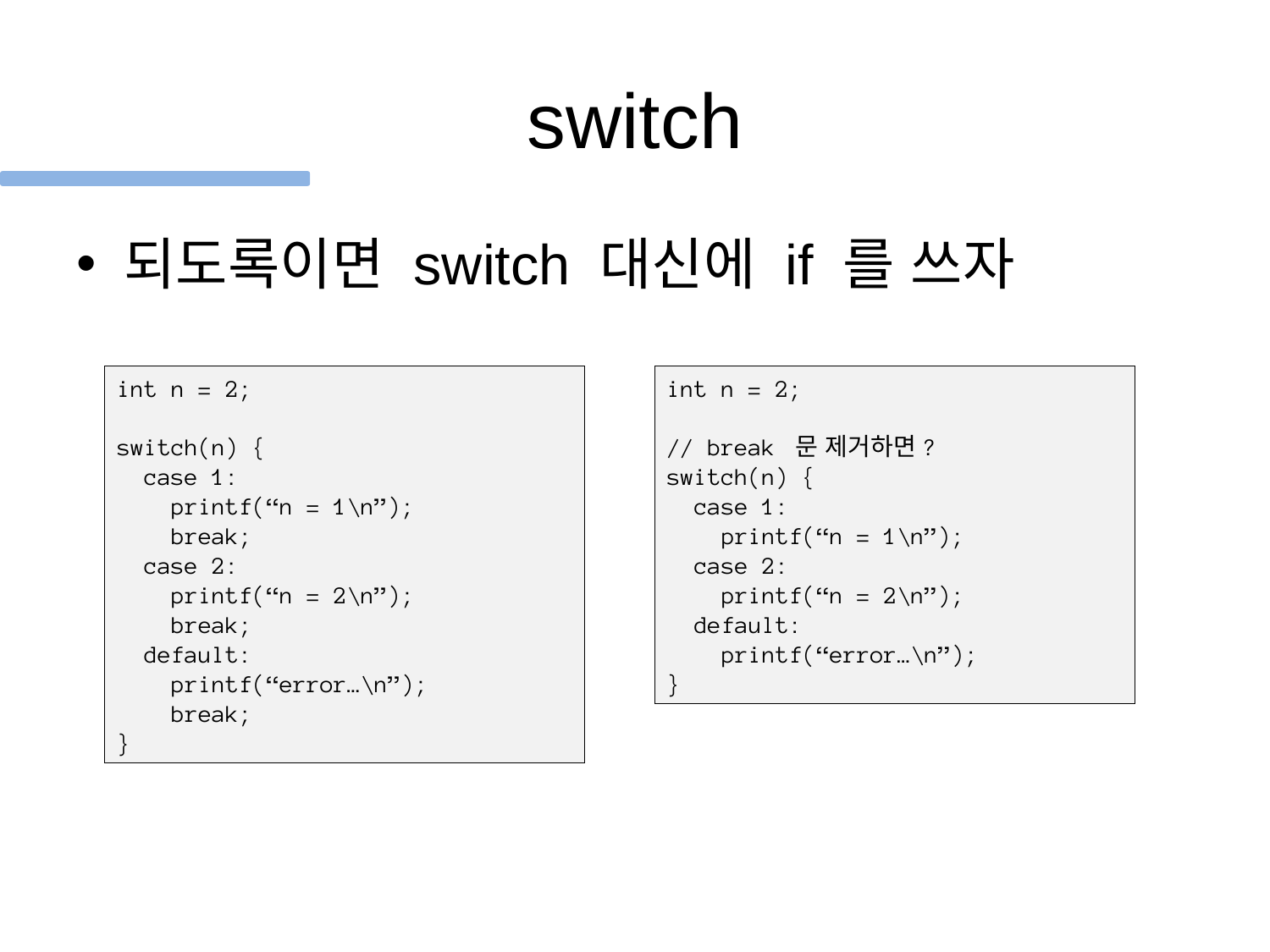

# switch

되도록이면 switch 대신에 if 를 쓰자
int n = 2;

switch(n) {
  case 1:
    printf(“n = 1\n”);
    break;
  case 2:
    printf(“n = 2\n”);
    break;
  default:
    printf(“error…\n”);
    break;
}
int n = 2;

// break 문 제거하면?
switch(n) {
  case 1:
    printf(“n = 1\n”);
  case 2:
    printf(“n = 2\n”);
  default:
    printf(“error…\n”);
}